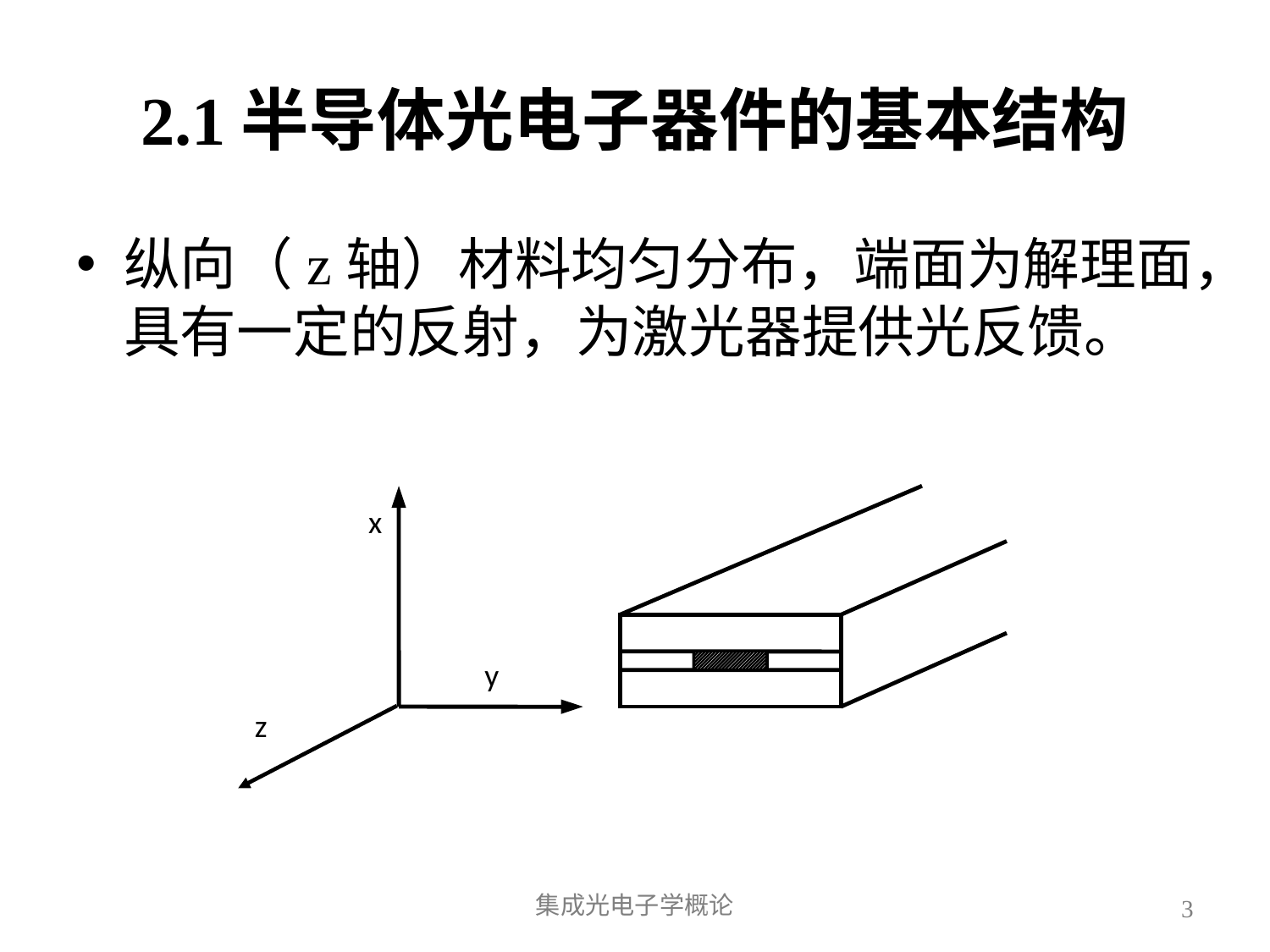

# 2.1半导体光电子器件的基本结构
纵向（z轴）材料均匀分布，端面为解理面，具有一定的反射，为激光器提供光反馈。

x

y

z

集成光电子学概论
3